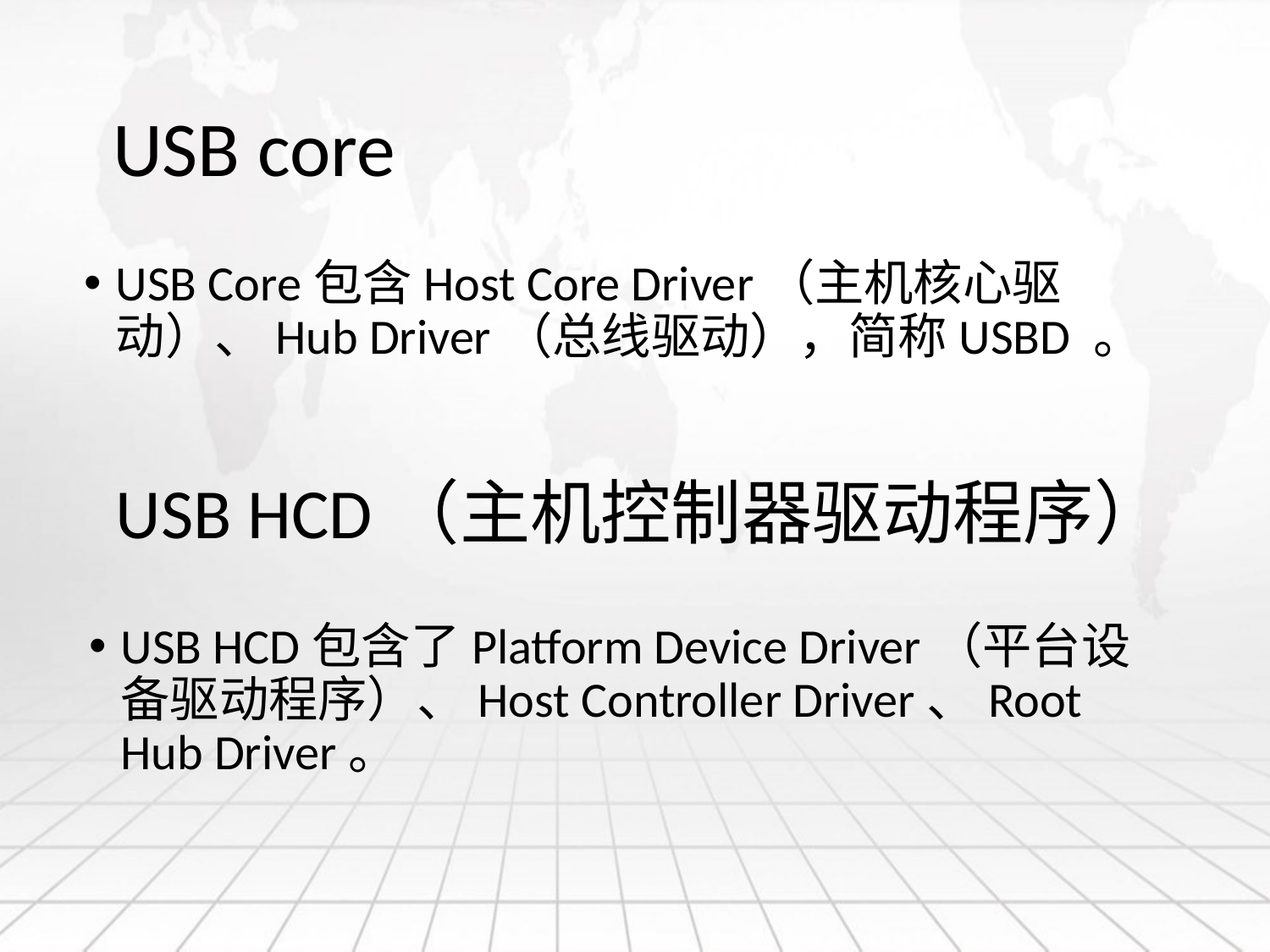

USB core
USB Core包含Host Core Driver（主机核心驱动）、Hub Driver（总线驱动），简称USBD 。
# USB HCD（主机控制器驱动程序）
USB HCD包含了Platform Device Driver（平台设备驱动程序）、Host Controller Driver、Root Hub Driver。